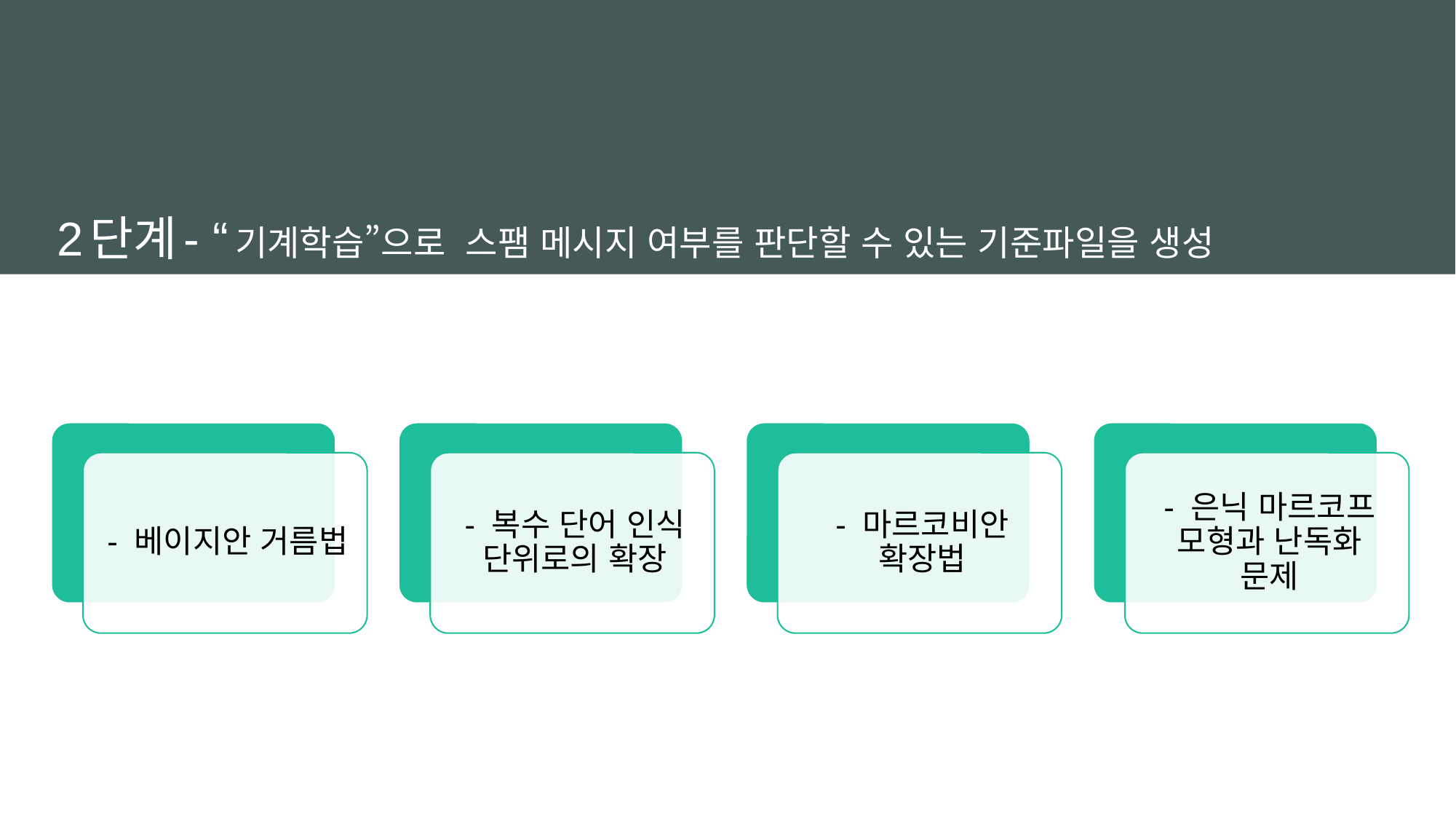

# 2단계- “기계학습”으로  스팸 메시지 여부를 판단할 수 있는 기준파일을 생성
- 베이지안 거름법
- 복수 단어 인식 단위로의 확장
- 마르코비안 확장법
- 은닉 마르코프 모형과 난독화 문제